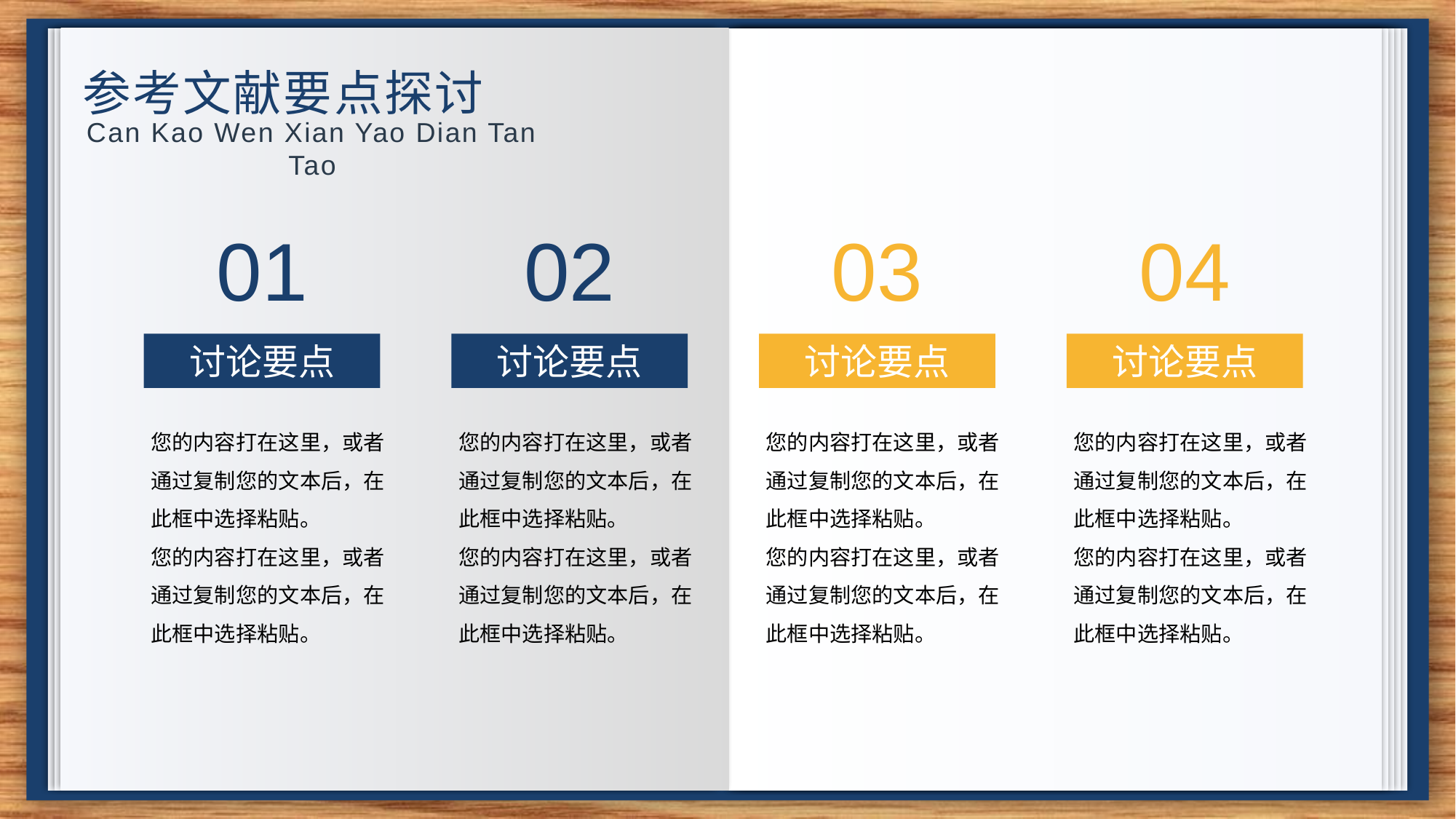

参考文献要点探讨
Can Kao Wen Xian Yao Dian Tan Tao
01
02
03
04
讨论要点
讨论要点
讨论要点
讨论要点
您的内容打在这里，或者通过复制您的文本后，在此框中选择粘贴。
您的内容打在这里，或者通过复制您的文本后，在此框中选择粘贴。
您的内容打在这里，或者通过复制您的文本后，在此框中选择粘贴。
您的内容打在这里，或者通过复制您的文本后，在此框中选择粘贴。
您的内容打在这里，或者通过复制您的文本后，在此框中选择粘贴。
您的内容打在这里，或者通过复制您的文本后，在此框中选择粘贴。
您的内容打在这里，或者通过复制您的文本后，在此框中选择粘贴。
您的内容打在这里，或者通过复制您的文本后，在此框中选择粘贴。